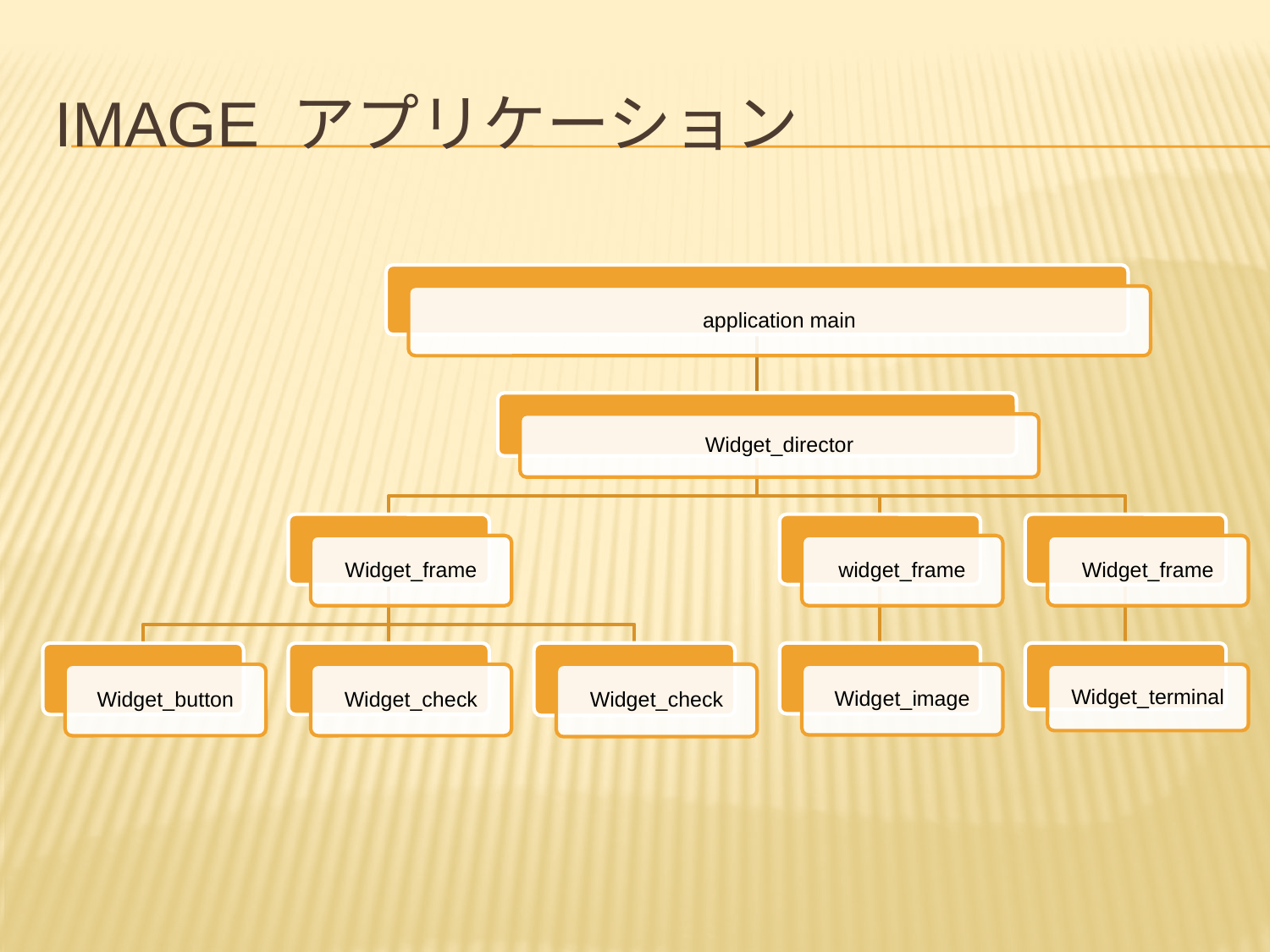

# Image アプリケーション
application main
Widget_director
Widget_frame
Widget_button
Widget_check
Widget_check
widget_frame
Widget_image
Widget_frame
Widget_terminal